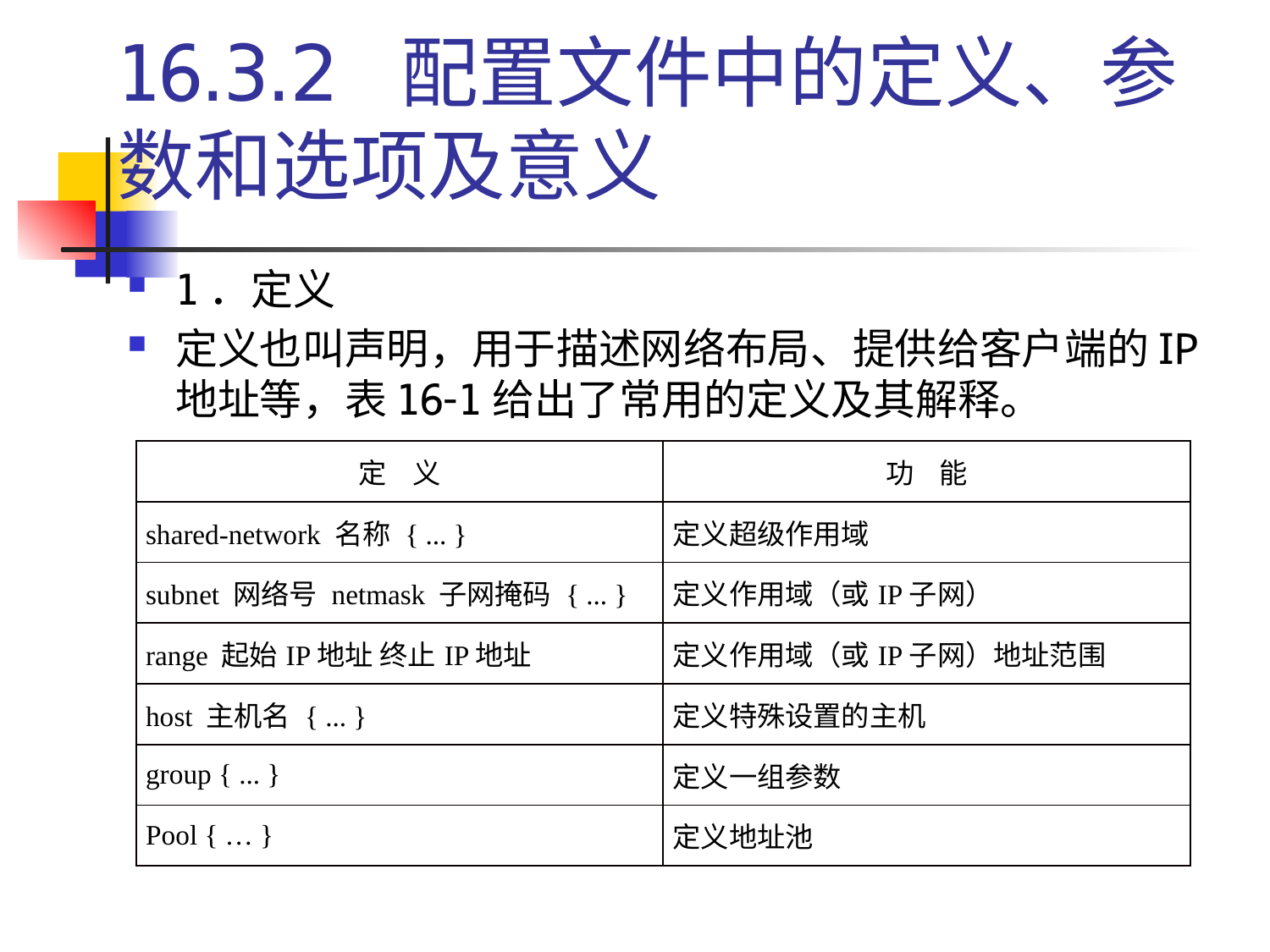

# 16.3.2  配置文件中的定义、参数和选项及意义
1．定义
定义也叫声明，用于描述网络布局、提供给客户端的IP地址等，表16-1给出了常用的定义及其解释。

| 定 义 | 功 能 |
| --- | --- |
| shared-network 名称 { ... } | 定义超级作用域 |
| subnet 网络号 netmask 子网掩码 { ... } | 定义作用域（或IP子网） |
| range 起始IP地址 终止IP地址 | 定义作用域（或IP子网）地址范围 |
| host 主机名 { ... } | 定义特殊设置的主机 |
| group { ... } | 定义一组参数 |
| Pool { … } | 定义地址池 |